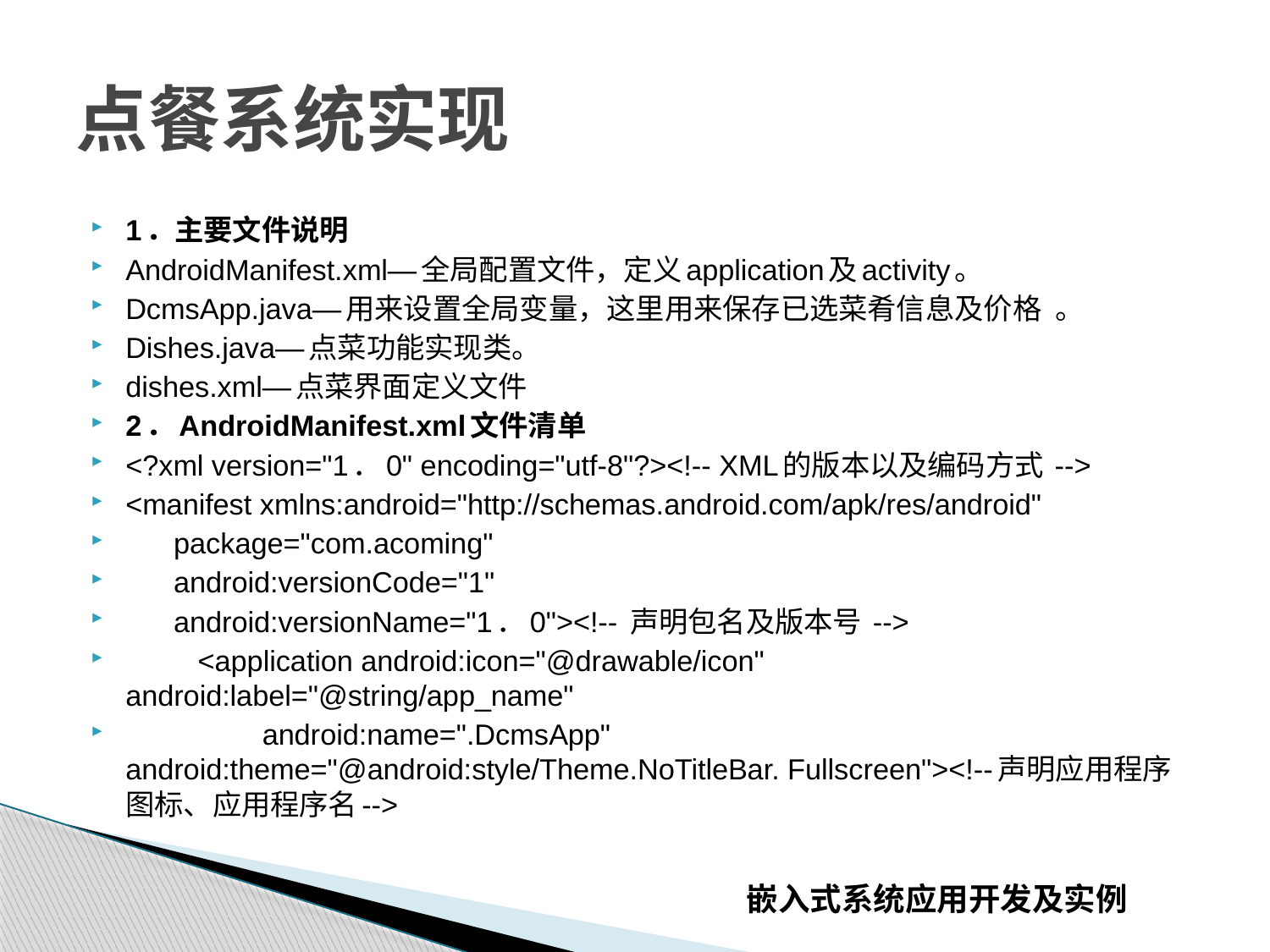

# 点餐系统实现
1．主要文件说明
AndroidManifest.xml—全局配置文件，定义application及activity。
DcmsApp.java—用来设置全局变量，这里用来保存已选菜肴信息及价格	。
Dishes.java—点菜功能实现类。
dishes.xml—点菜界面定义文件
2．AndroidManifest.xml文件清单
<?xml version="1．0" encoding="utf-8"?><!-- XML的版本以及编码方式 -->
<manifest xmlns:android="http://schemas.android.com/apk/res/android"
      package="com.acoming"
      android:versionCode="1"
      android:versionName="1．0"><!-- 声明包名及版本号 -->
         <application android:icon="@drawable/icon" android:label="@string/app_name"
                 android:name=".DcmsApp" android:theme="@android:style/Theme.NoTitleBar. Fullscreen"><!--声明应用程序图标、应用程序名-->

嵌入式系统应用开发及实例